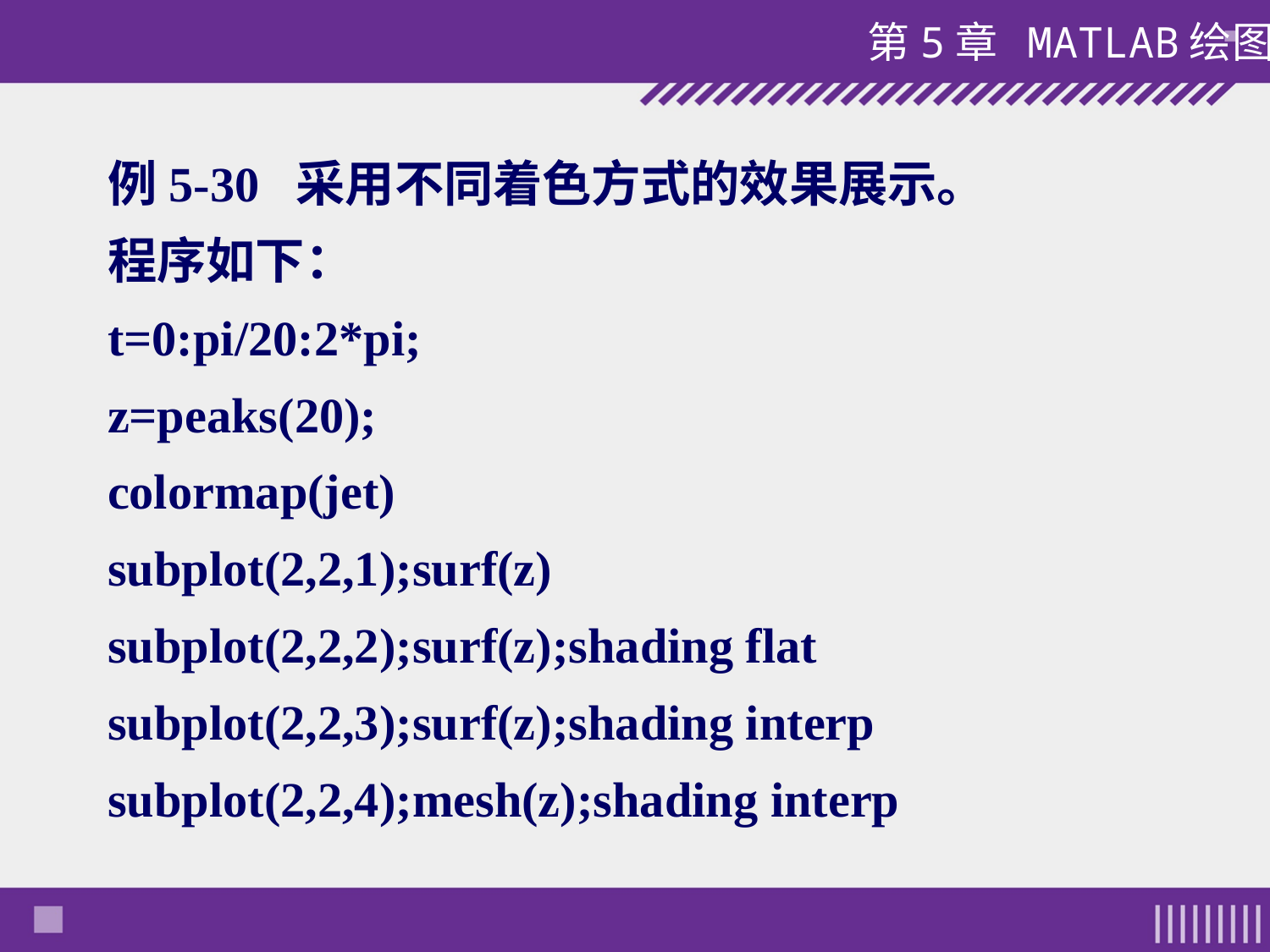

#
例5-30  采用不同着色方式的效果展示。
程序如下：
t=0:pi/20:2*pi;
z=peaks(20);
colormap(jet)
subplot(2,2,1);surf(z)
subplot(2,2,2);surf(z);shading flat
subplot(2,2,3);surf(z);shading interp
subplot(2,2,4);mesh(z);shading interp